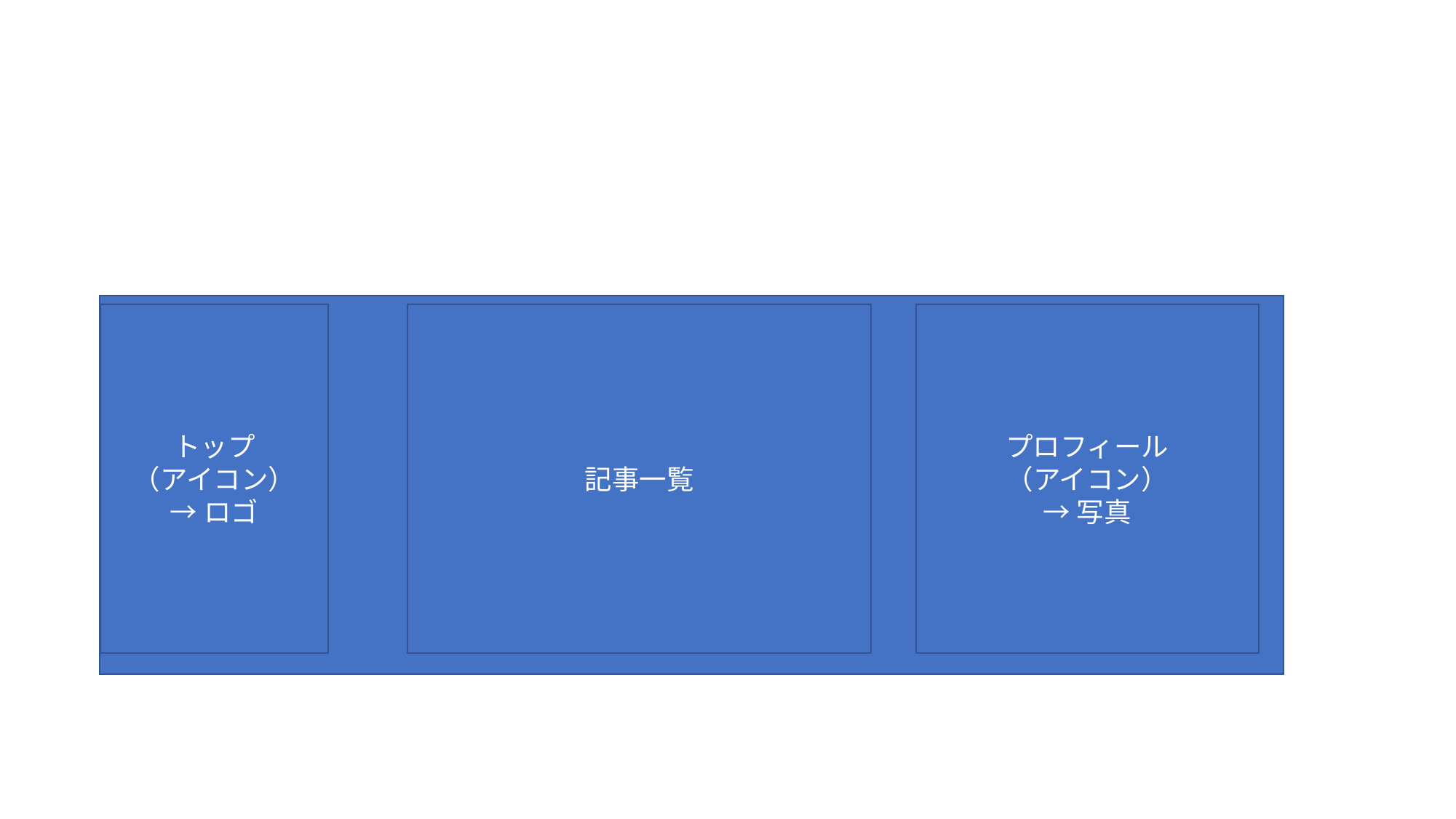

#

トップ
（アイコン）
→ロゴ
記事一覧
プロフィール
（アイコン）
→写真